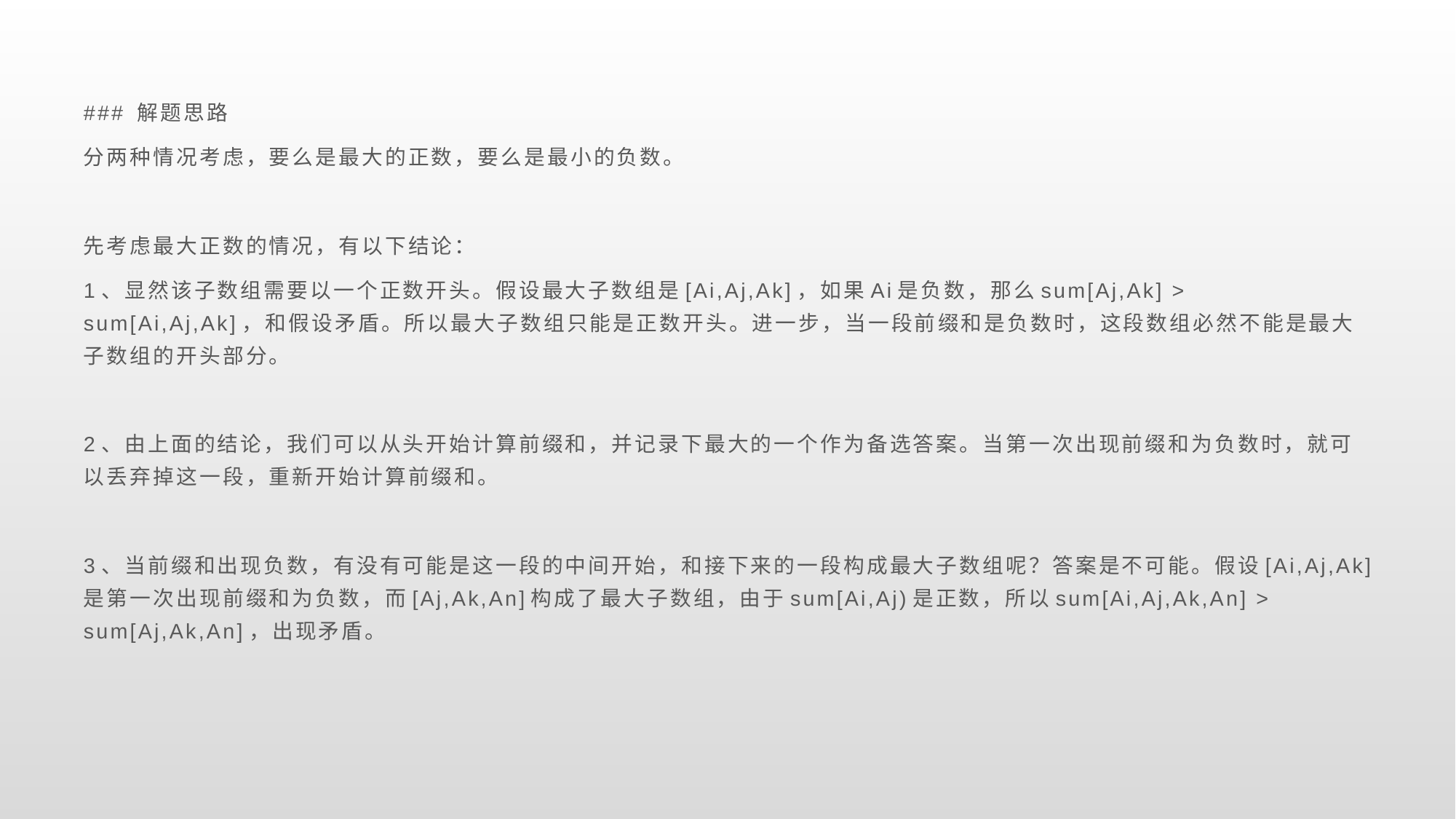

### 解题思路
分两种情况考虑，要么是最大的正数，要么是最小的负数。

先考虑最大正数的情况，有以下结论：
1、显然该子数组需要以一个正数开头。假设最大子数组是[Ai,Aj,Ak]，如果Ai是负数，那么sum[Aj,Ak] > sum[Ai,Aj,Ak]，和假设矛盾。所以最大子数组只能是正数开头。进一步，当一段前缀和是负数时，这段数组必然不能是最大子数组的开头部分。

2、由上面的结论，我们可以从头开始计算前缀和，并记录下最大的一个作为备选答案。当第一次出现前缀和为负数时，就可以丢弃掉这一段，重新开始计算前缀和。

3、当前缀和出现负数，有没有可能是这一段的中间开始，和接下来的一段构成最大子数组呢？答案是不可能。假设[Ai,Aj,Ak]是第一次出现前缀和为负数，而[Aj,Ak,An]构成了最大子数组，由于sum[Ai,Aj)是正数，所以sum[Ai,Aj,Ak,An] > sum[Aj,Ak,An]，出现矛盾。